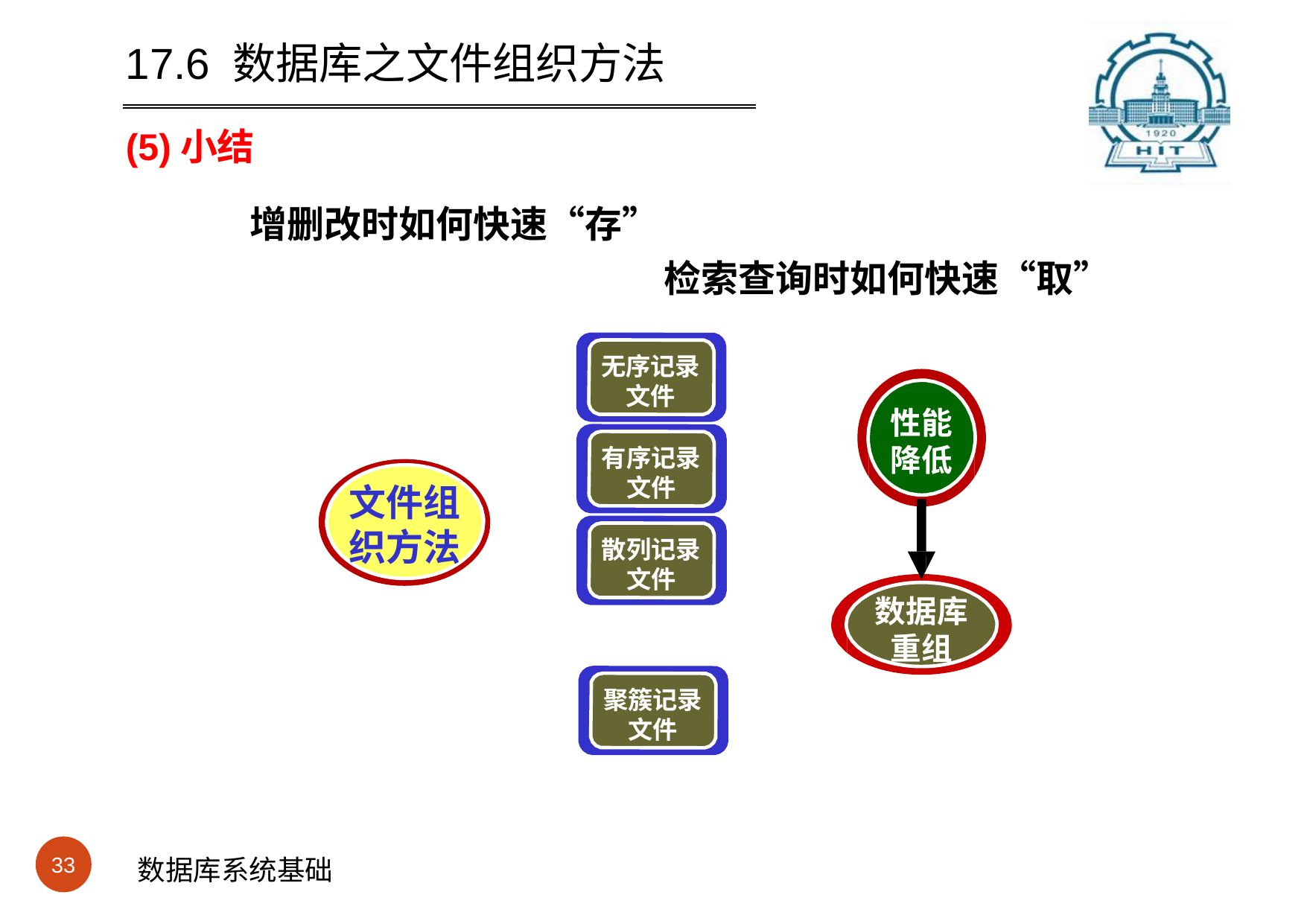

# 17.6 数据库之文件组织方法
(5)小结

增删改时如何快速“存”
检索查询时如何快速“取”

无序记录 文件

性能 降低

有序记录 文件

文件组 织方法

散列记录 文件

数据库 重组

聚簇记录 文件